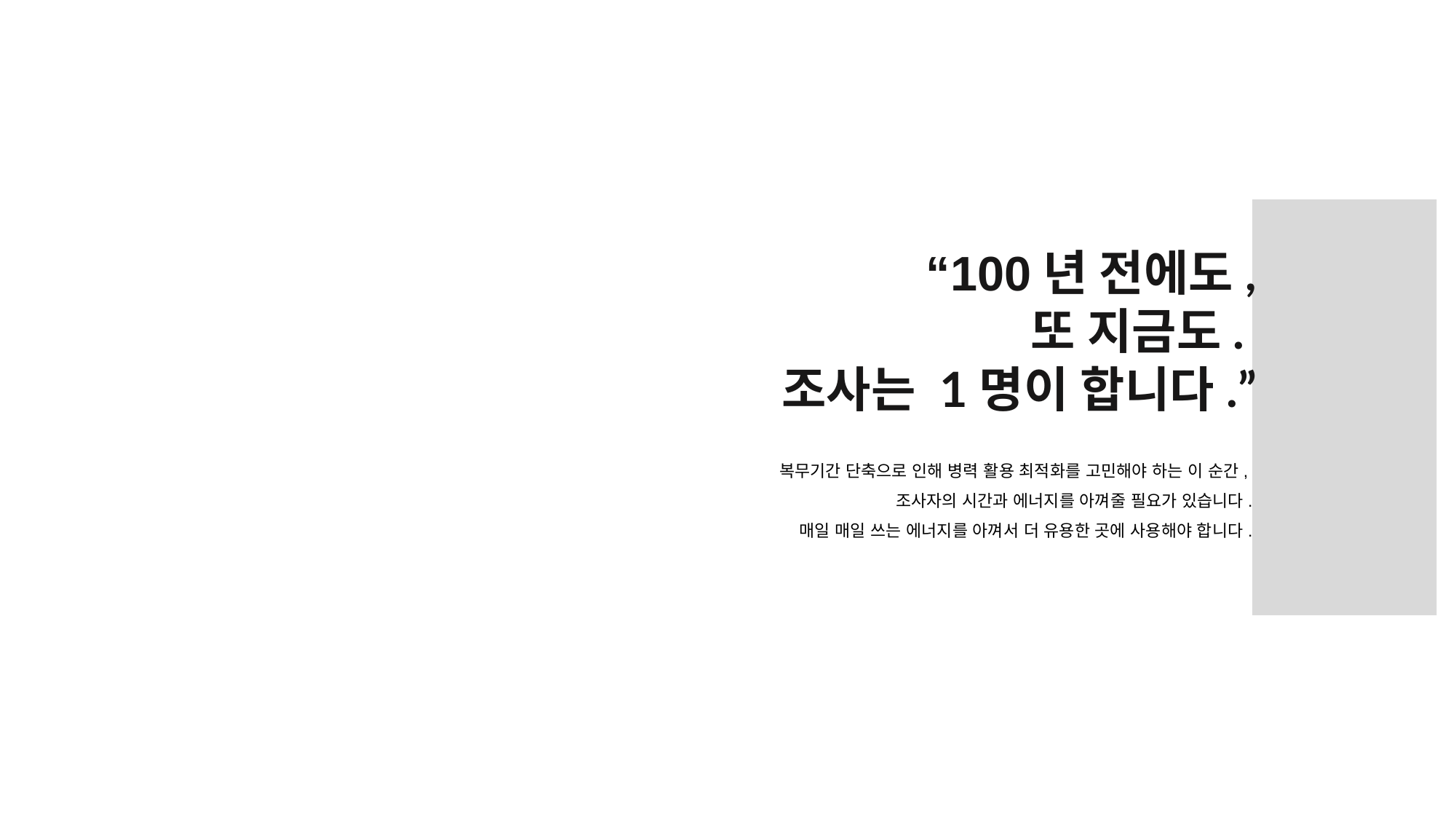

“100년 전에도,
  또 지금도.
  조사는 1명이 합니다.”
복무기간 단축으로 인해 병력 활용 최적화를 고민해야 하는 이 순간,
조사자의 시간과 에너지를 아껴줄 필요가 있습니다.
매일 매일 쓰는 에너지를 아껴서 더 유용한 곳에 사용해야 합니다.